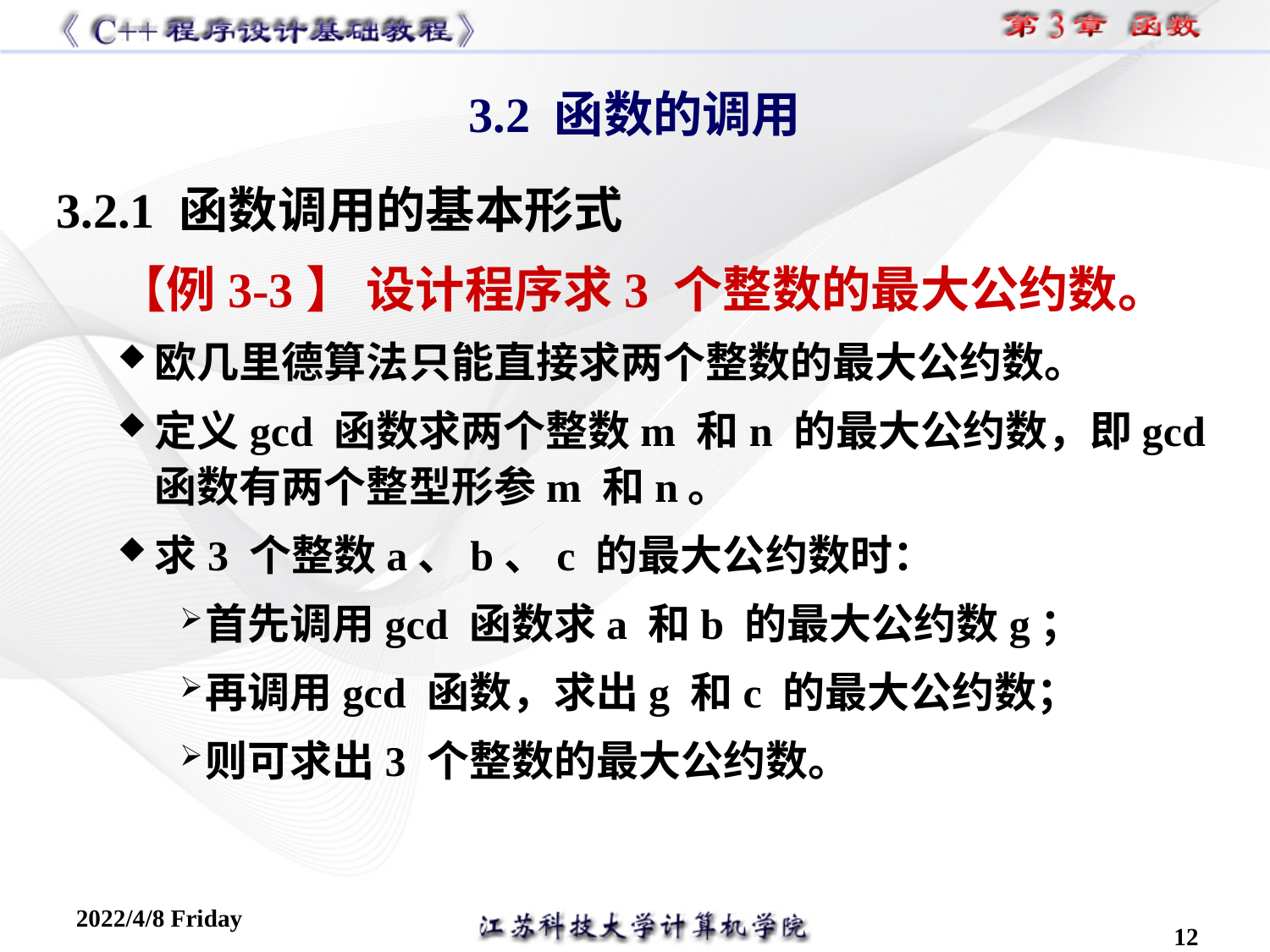

3.2 函数的调用
3.2.1 函数调用的基本形式
【例3-3】 设计程序求3 个整数的最大公约数。
欧几里德算法只能直接求两个整数的最大公约数。
定义gcd 函数求两个整数m 和n 的最大公约数，即gcd 函数有两个整型形参m 和n。
求3 个整数a、b、c 的最大公约数时：
首先调用gcd 函数求a 和b 的最大公约数g；
再调用gcd 函数，求出g 和c 的最大公约数；
则可求出3 个整数的最大公约数。